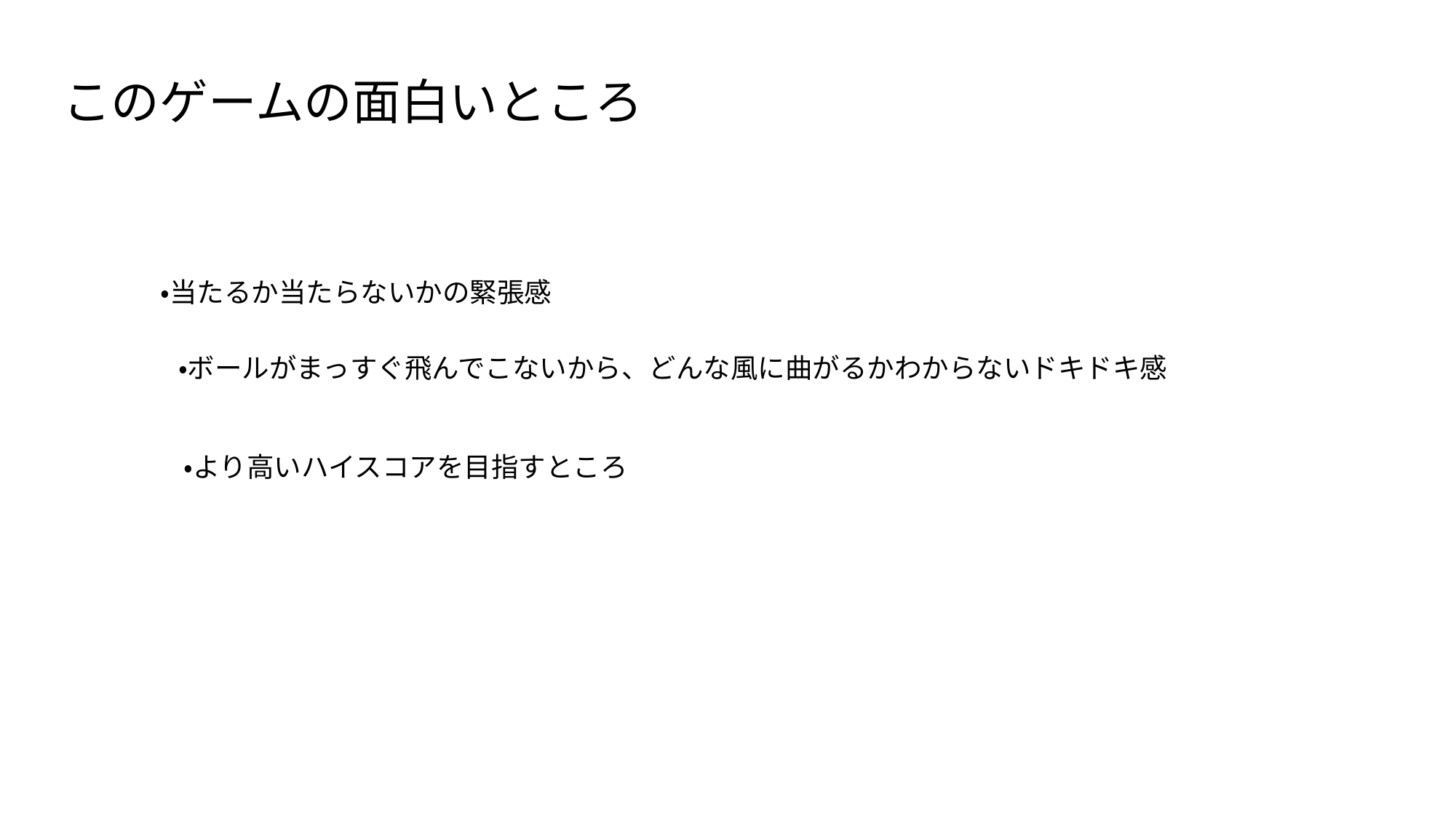

このゲームの面白いところ
・当たるか当たらないかの緊張感
・ボールがまっすぐ飛んでこないから、どんな風に曲がるかわからないドキドキ感
・より高いハイスコアを目指すところ